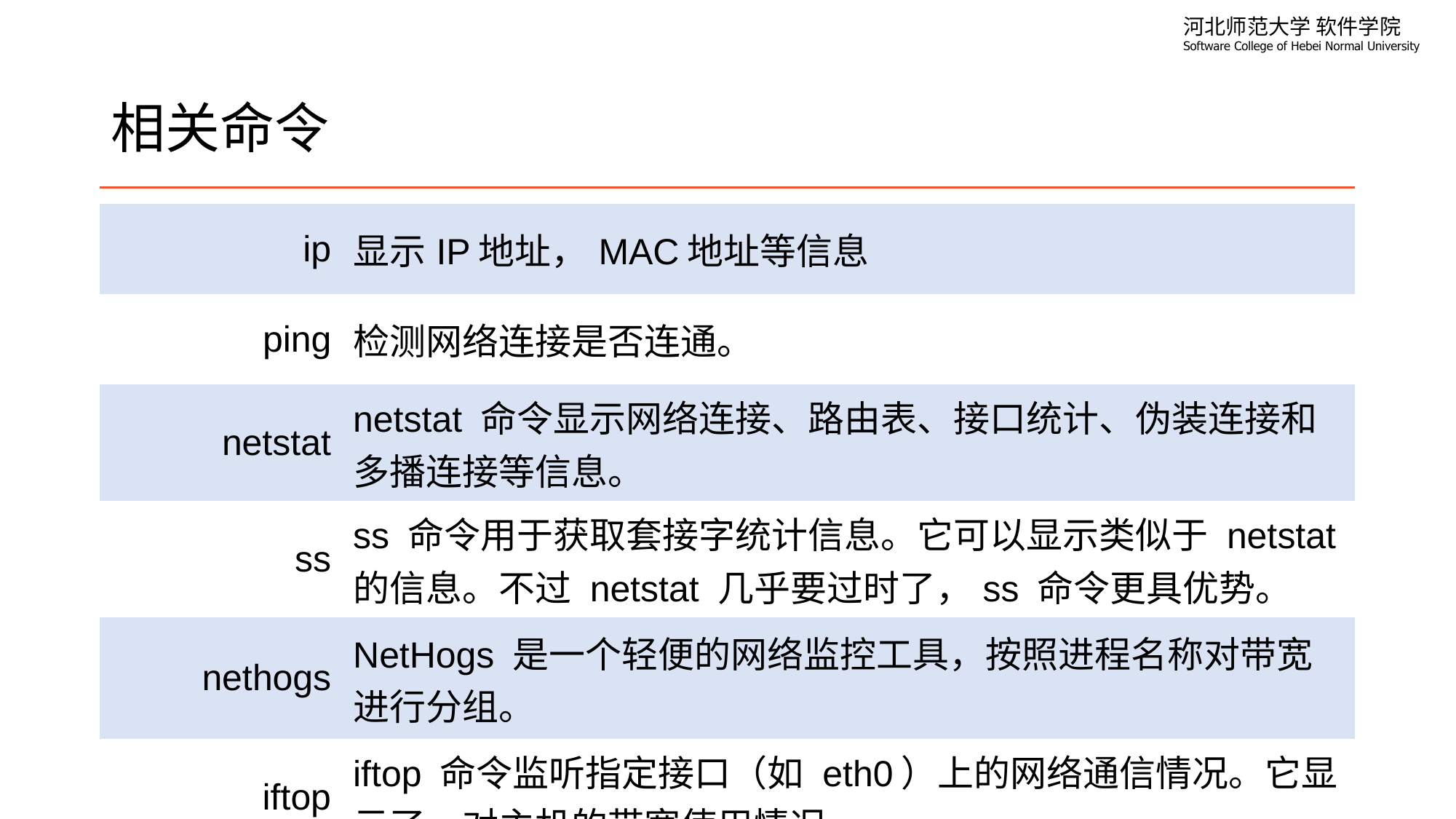

# 相关命令
| ip | 显示IP地址，MAC地址等信息 |
| --- | --- |
| ping | 检测网络连接是否连通。 |
| netstat | netstat 命令显示网络连接、路由表、接口统计、伪装连接和多播连接等信息。 |
| ss | ss 命令用于获取套接字统计信息。它可以显示类似于 netstat 的信息。不过 netstat 几乎要过时了，ss 命令更具优势。 |
| nethogs | NetHogs 是一个轻便的网络监控工具，按照进程名称对带宽进行分组。 |
| iftop | iftop 命令监听指定接口（如 eth0）上的网络通信情况。它显示了一对主机的带宽使用情况。 |